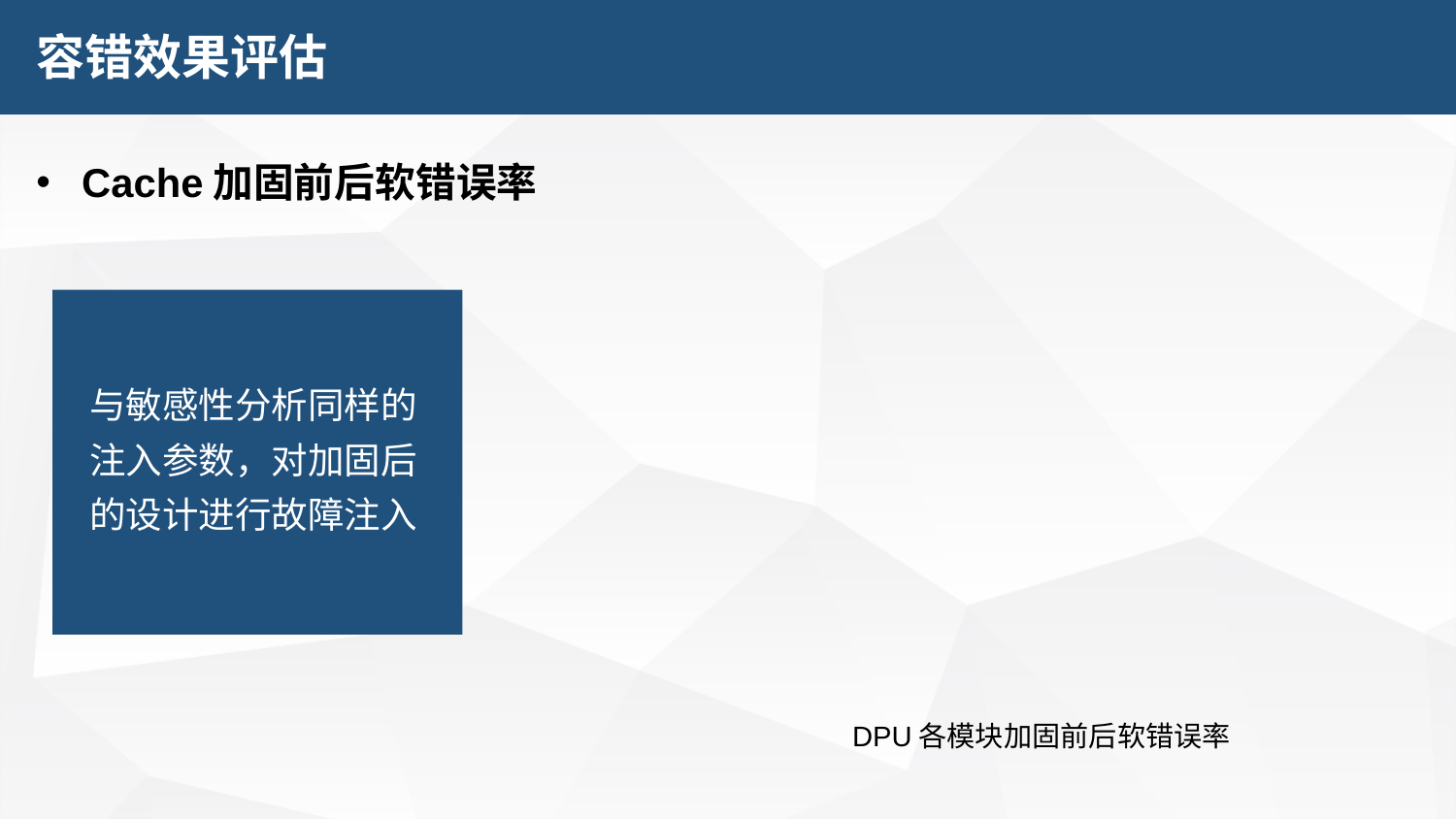

容错效果评估
Cache加固前后软错误率

与敏感性分析同样的注入参数，对加固后的设计进行故障注入
DPU各模块加固前后软错误率